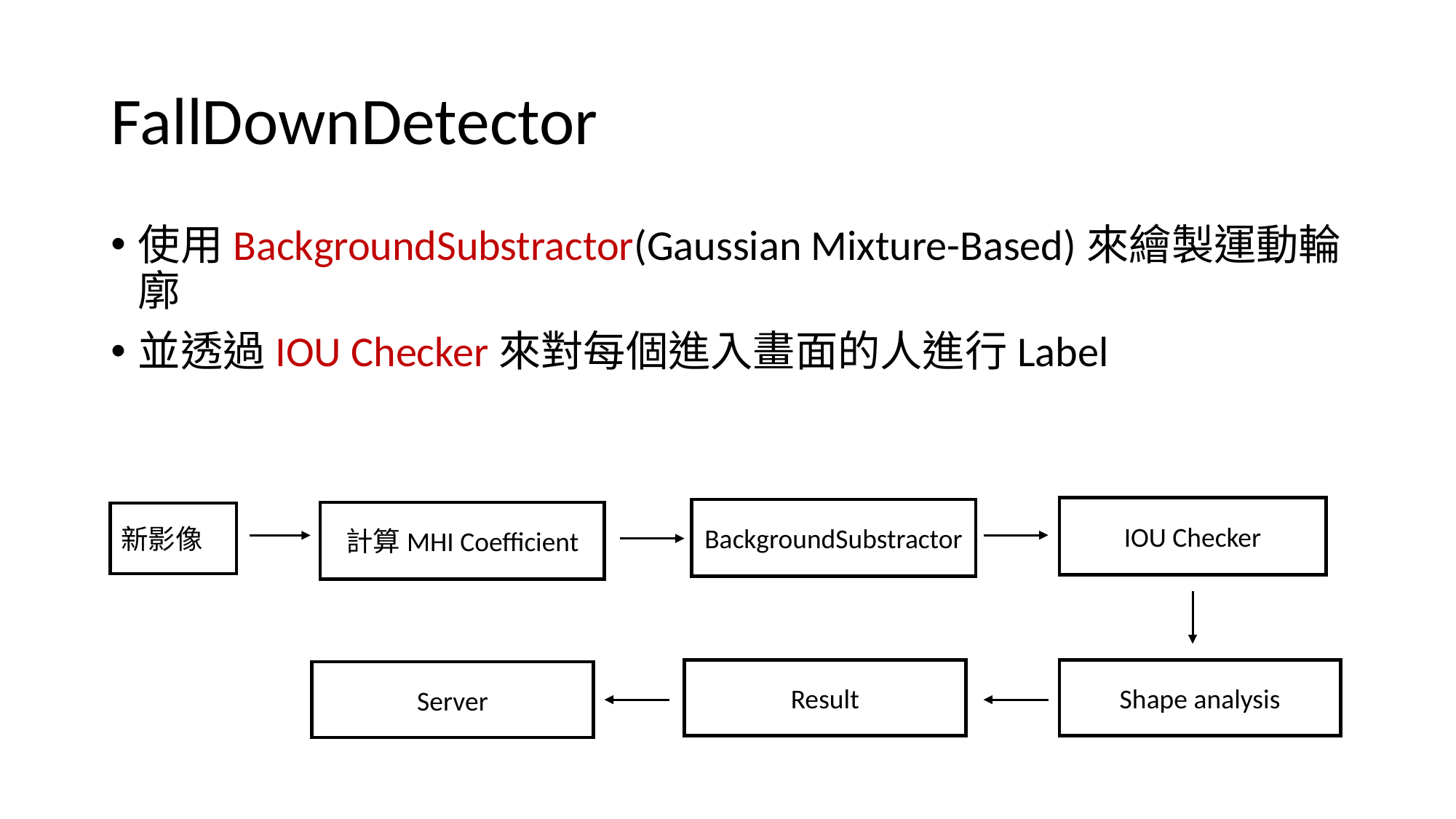

# FallDownDetector
使用BackgroundSubstractor(Gaussian Mixture-Based)來繪製運動輪廓
並透過IOU Checker來對每個進入畫面的人進行Label

IOU Checker
BackgroundSubstractor
計算MHI Coefficient
新影像
Result
Shape analysis
Server